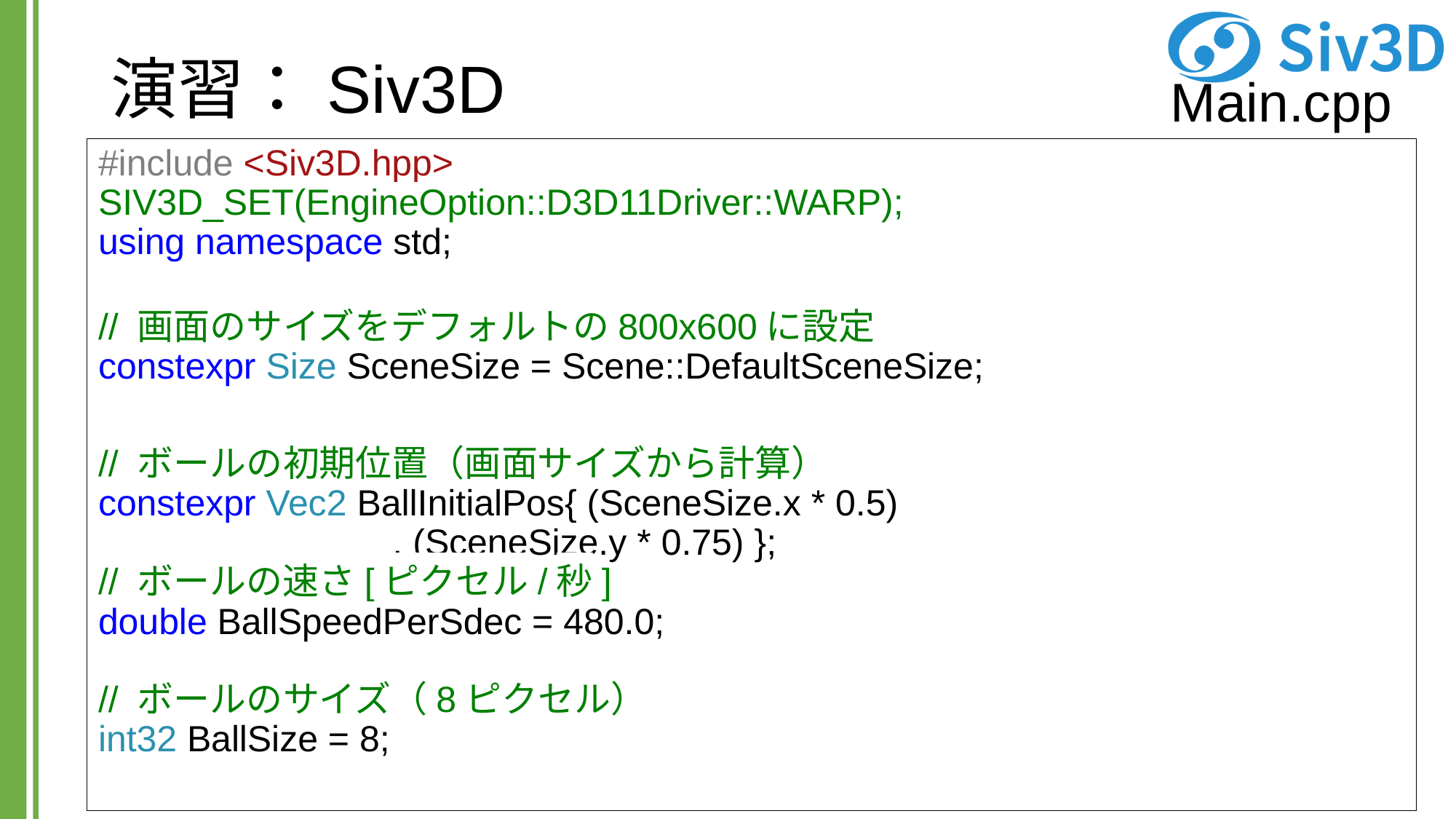

# 演習：Siv3D
Main.cpp
#include <Siv3D.hpp>
SIV3D_SET(EngineOption::D3D11Driver::WARP);
using namespace std;
// 画面のサイズをデフォルトの800x600に設定
constexpr Size SceneSize = Scene::DefaultSceneSize;
// ボールの初期位置（画面サイズから計算）
constexpr Vec2 BallInitialPos{ (SceneSize.x * 0.5)
                             , (SceneSize.y * 0.75) };
// ボールの速さ[ピクセル/秒]
double BallSpeedPerSdec = 480.0;
// ボールのサイズ（8ピクセル）
int32 BallSize = 8;